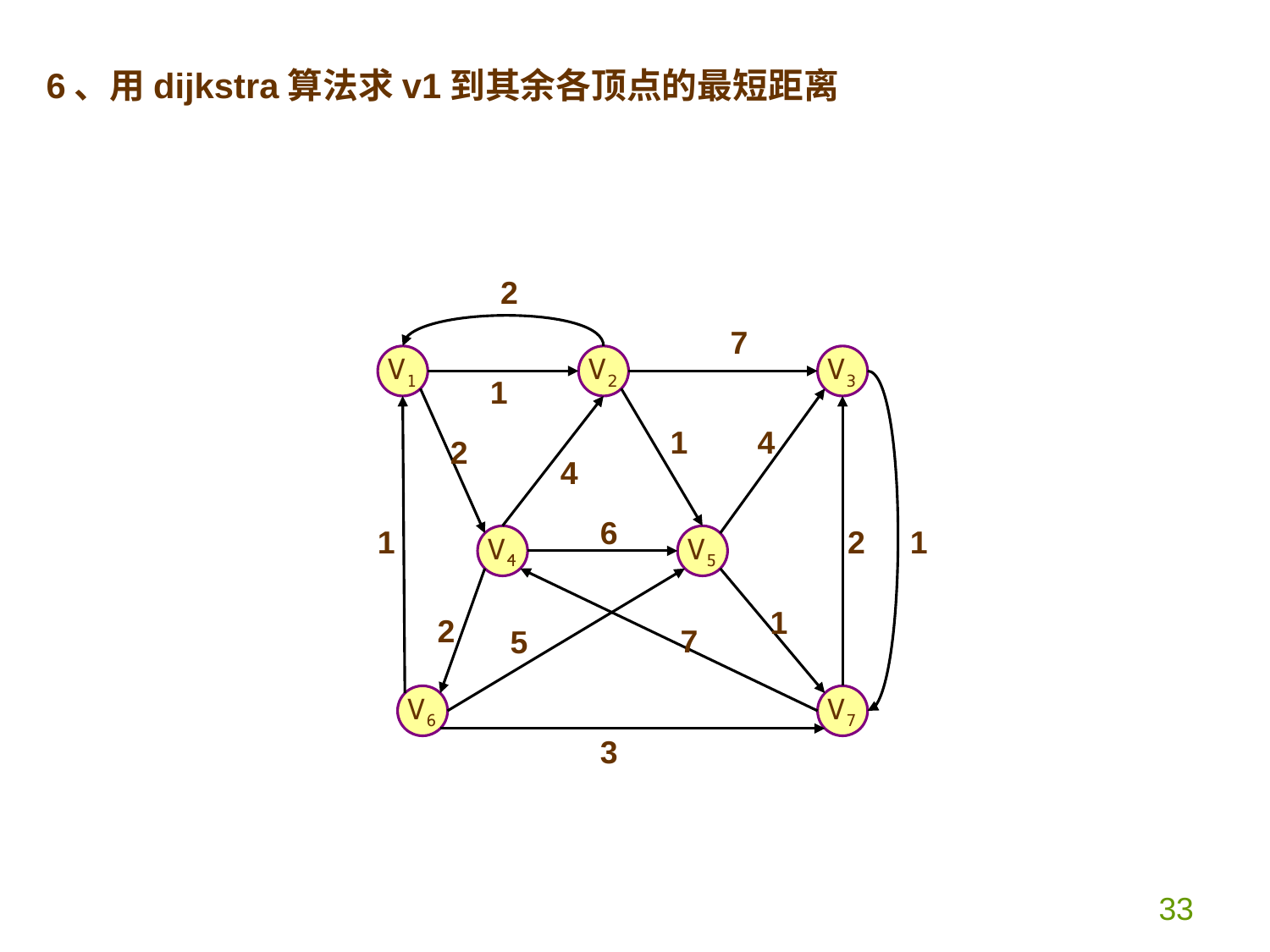

6、用dijkstra算法求v1到其余各顶点的最短距离
2
7
V1
V2
V3
1
1
4
2
4
6
1
2
1
V4
V5
1
2
7
5
V6
V7
3
33